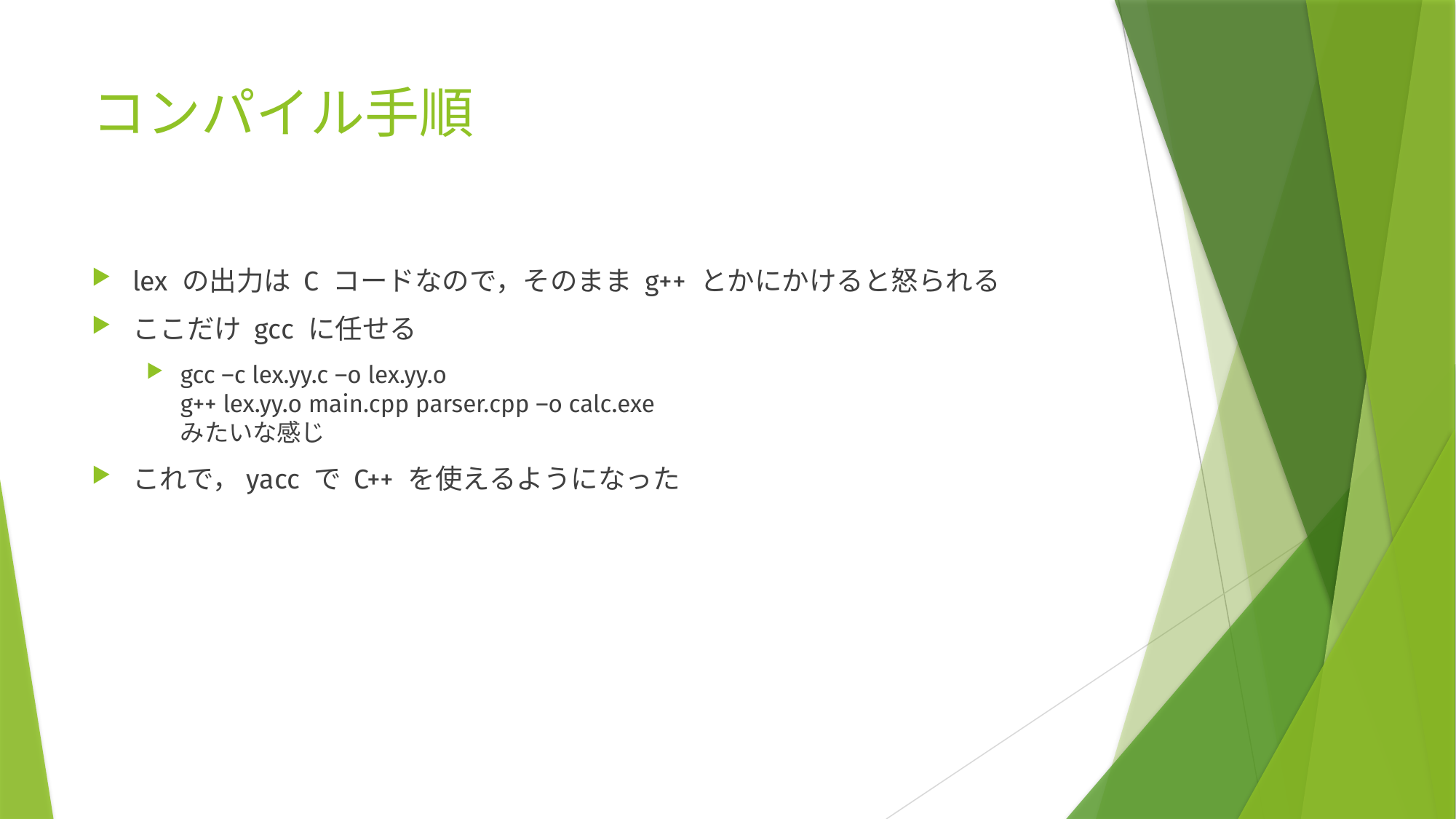

# コンパイル手順
lex の出力は C コードなので，そのまま g++ とかにかけると怒られる
ここだけ gcc に任せる
gcc –c lex.yy.c –o lex.yy.o
g++ lex.yy.o main.cpp parser.cpp –o calc.exe
みたいな感じ
これで，yacc で C++ を使えるようになった